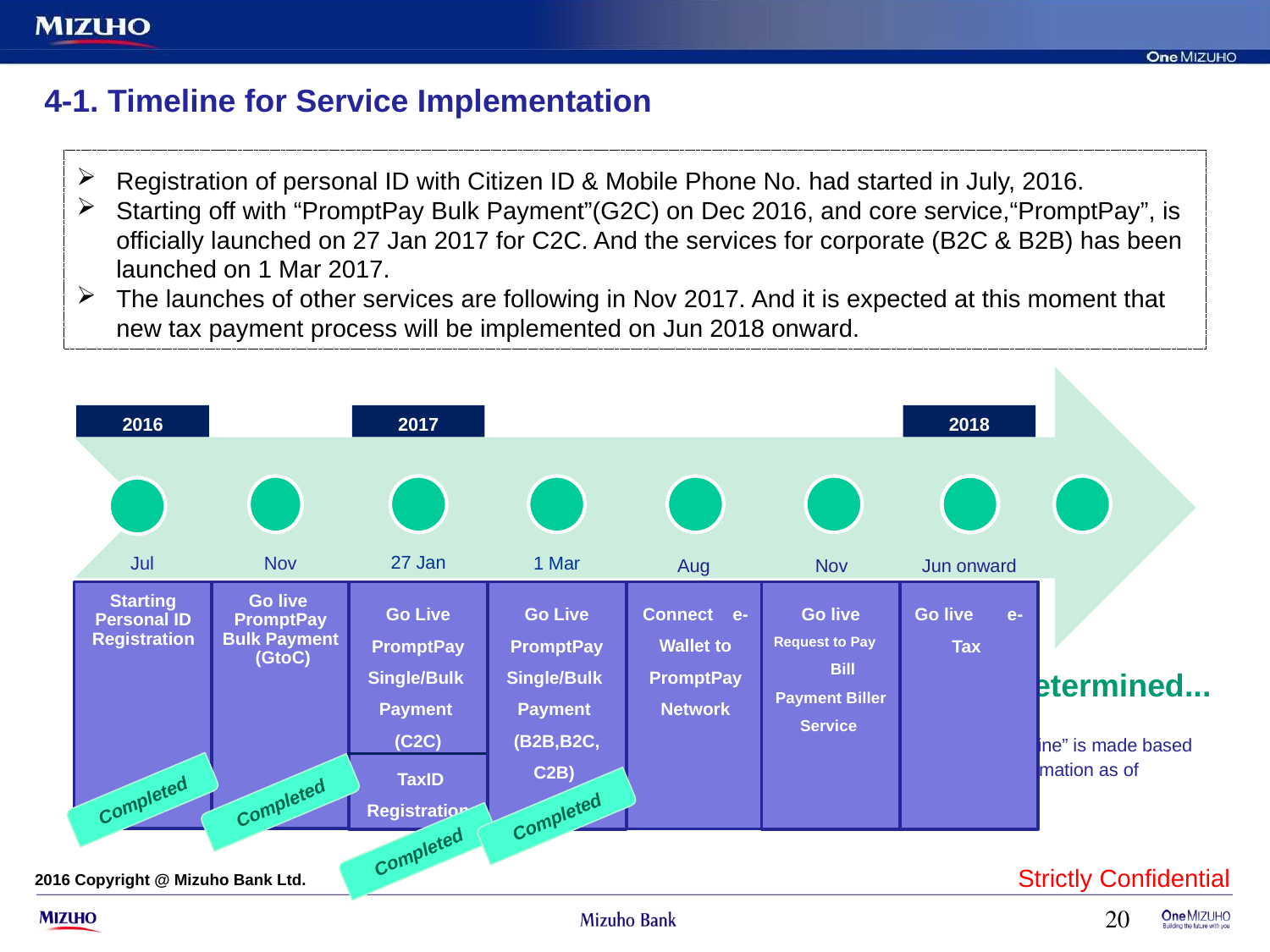

4-1. Timeline for Service Implementation
Registration of personal ID with Citizen ID & Mobile Phone No. had started in July, 2016.
Starting off with “PromptPay Bulk Payment”(G2C) on Dec 2016, and core service,“PromptPay”, is officially launched on 27 Jan 2017 for C2C. And the services for corporate (B2C & B2B) has been launched on 1 Mar 2017.
The launches of other services are following in Nov 2017. And it is expected at this moment that new tax payment process will be implemented on Jun 2018 onward.

Starting Personal ID Registration

Go live  PromptPay Bulk Payment  (GtoC)
Connect    e-Wallet to PromptPay Network

Go Live PromptPay Single/Bulk  Payment  (C2C)
 TaxID Registration
Go Live PromptPay Single/Bulk  Payment  (B2B,B2C, C2B)

To be determined...

個人ID登録受付開始
2016

2017

2018

27 Jan

Jul

Nov

1 Mar

Aug
Nov
Jun onward
Go live Request to Pay          Bill Payment Biller Service
Go live       e-Tax
※This “Timeline” is made based
   on the information as of
   7 Apr 2017.
Completed
Completed
Completed
Completed
20